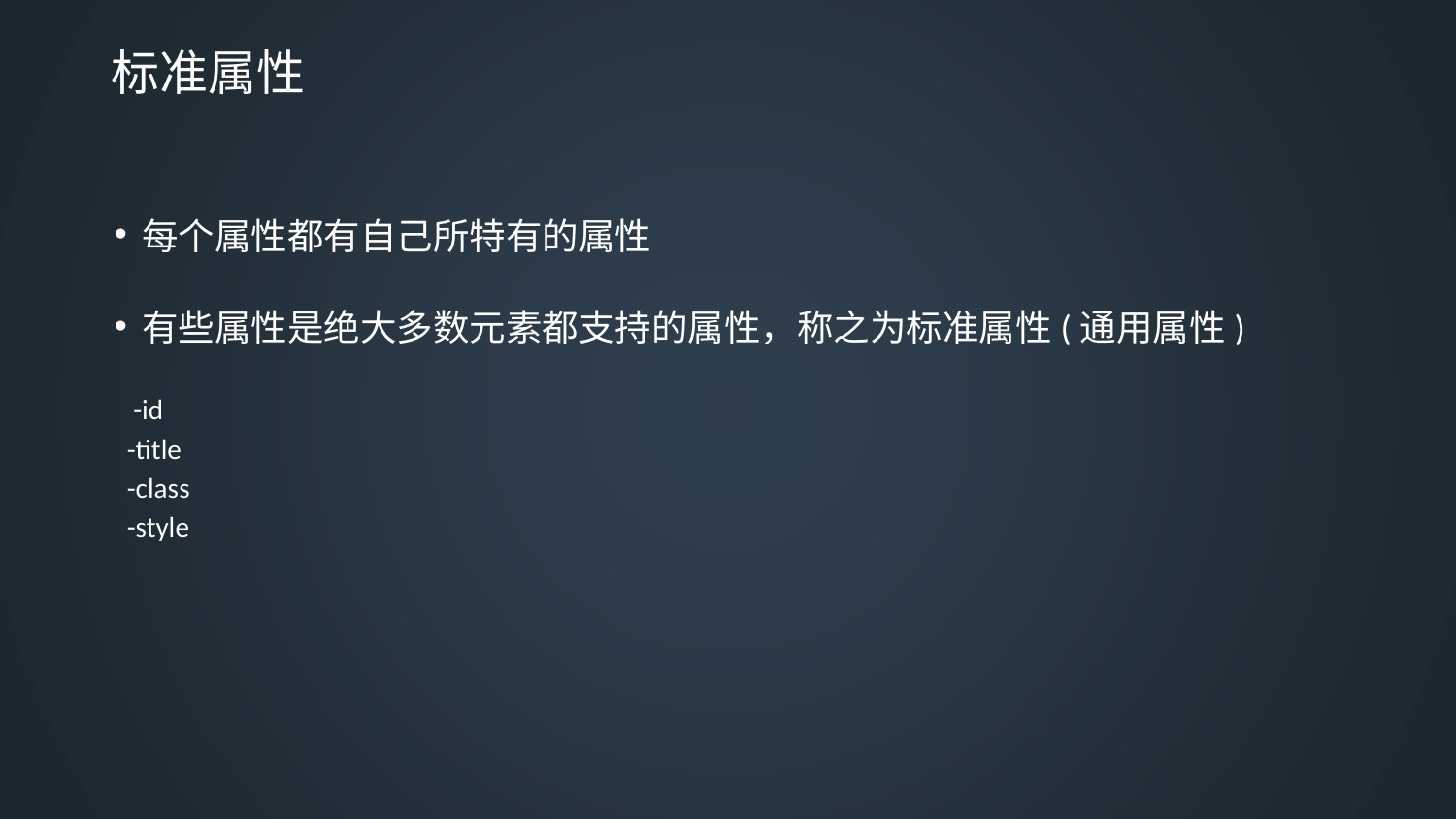

# 标准属性
每个属性都有自己所特有的属性

有些属性是绝大多数元素都支持的属性，称之为标准属性(通用属性)

   -id
  -title
  -class
  -style